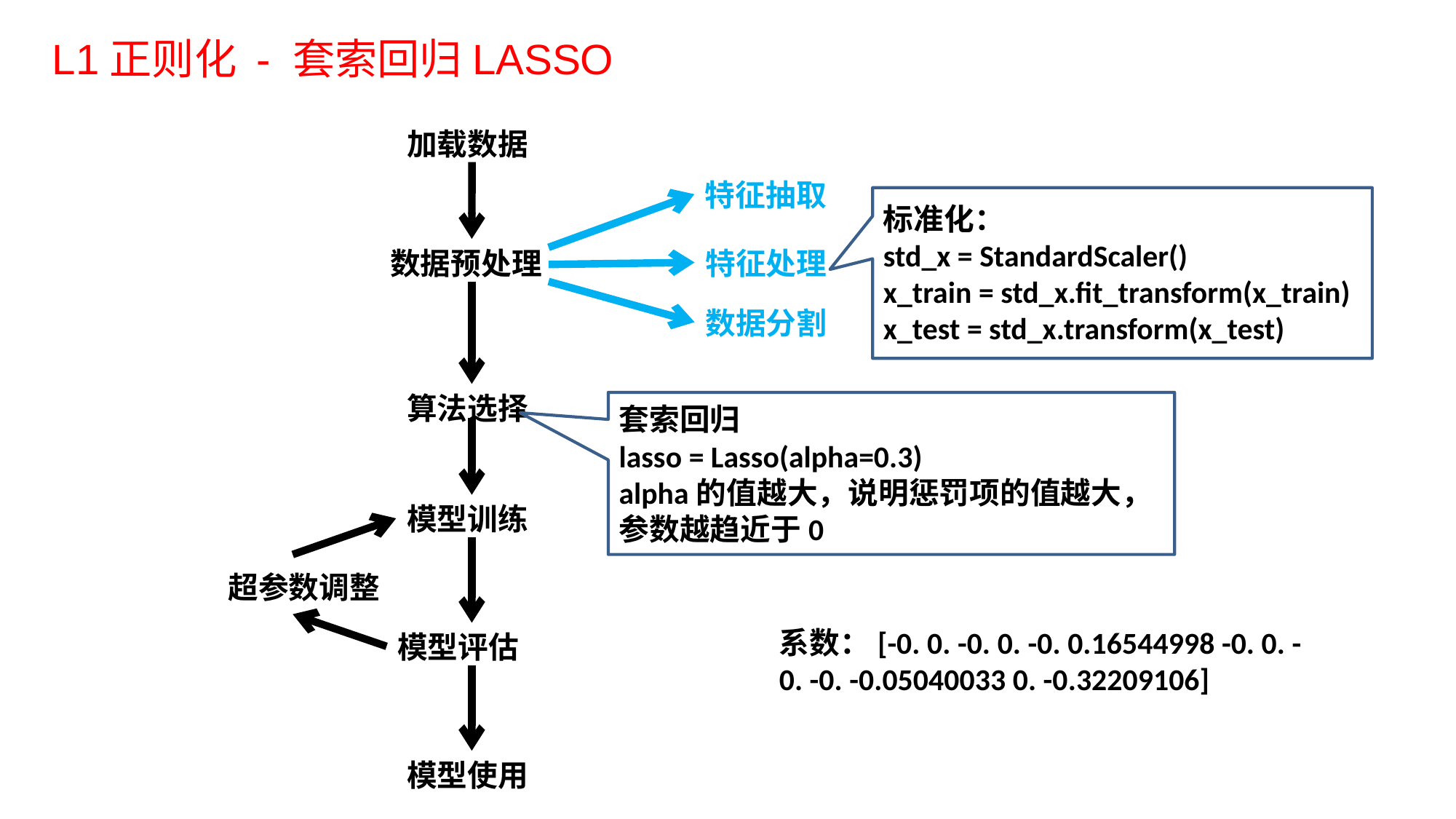

L1正则化 - 套索回归LASSO
加载数据
特征抽取
标准化：
std_x = StandardScaler()
x_train = std_x.fit_transform(x_train)
x_test = std_x.transform(x_test)
数据预处理
特征处理
数据分割
算法选择
套索回归
lasso = Lasso(alpha=0.3)
alpha的值越大，说明惩罚项的值越大，参数越趋近于0
模型训练
超参数调整
模型评估
系数：[-0. 0. -0. 0. -0. 0.16544998 -0. 0. -0. -0. -0.05040033 0. -0.32209106]
模型使用